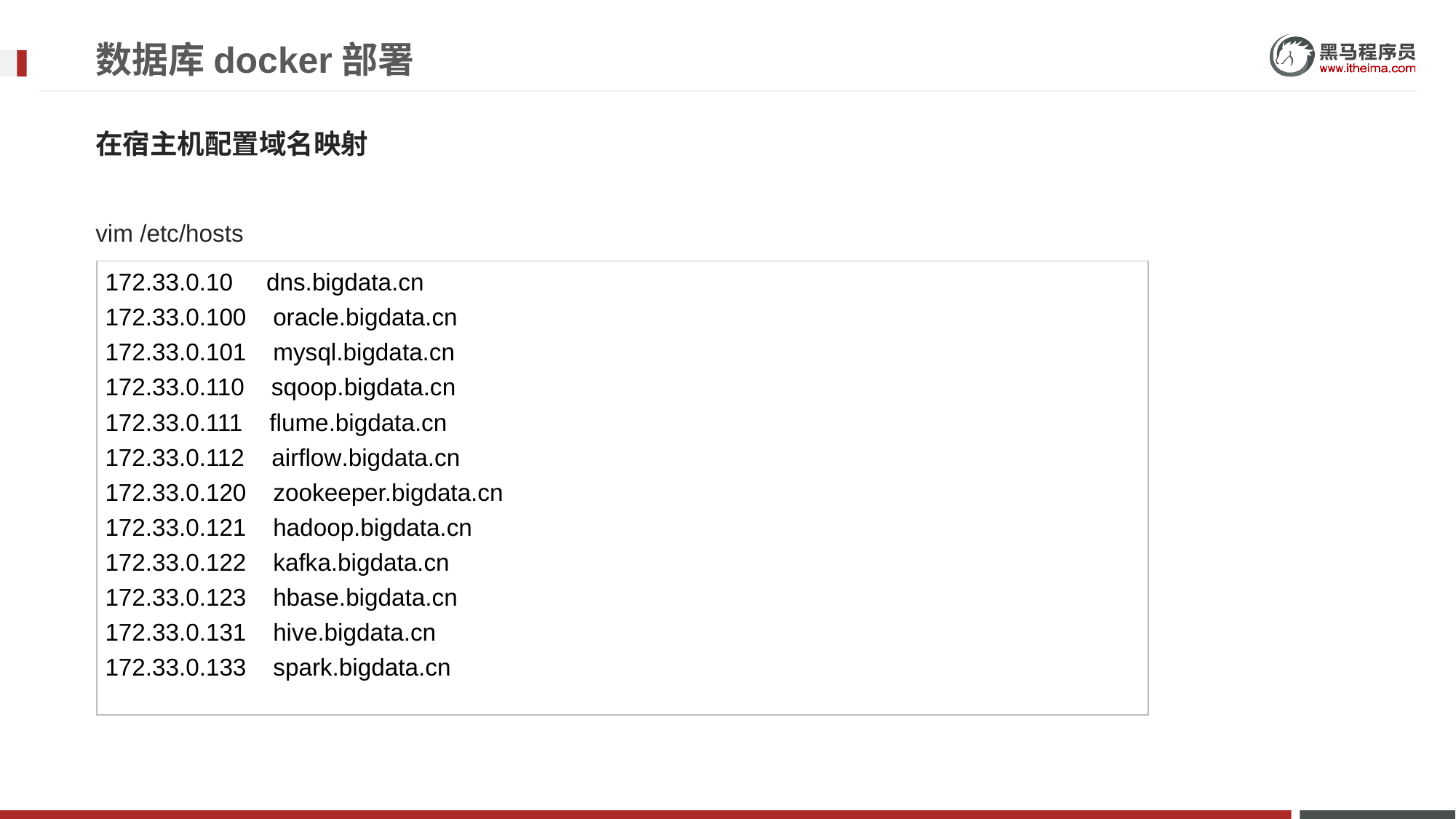

# 数据库docker部署
在宿主机配置域名映射
vim /etc/hosts
| 172.33.0.10 dns.bigdata.cn 172.33.0.100 oracle.bigdata.cn 172.33.0.101 mysql.bigdata.cn 172.33.0.110 sqoop.bigdata.cn 172.33.0.111 flume.bigdata.cn 172.33.0.112 airflow.bigdata.cn 172.33.0.120 zookeeper.bigdata.cn 172.33.0.121 hadoop.bigdata.cn 172.33.0.122 kafka.bigdata.cn 172.33.0.123 hbase.bigdata.cn 172.33.0.131 hive.bigdata.cn 172.33.0.133 spark.bigdata.cn |
| --- |